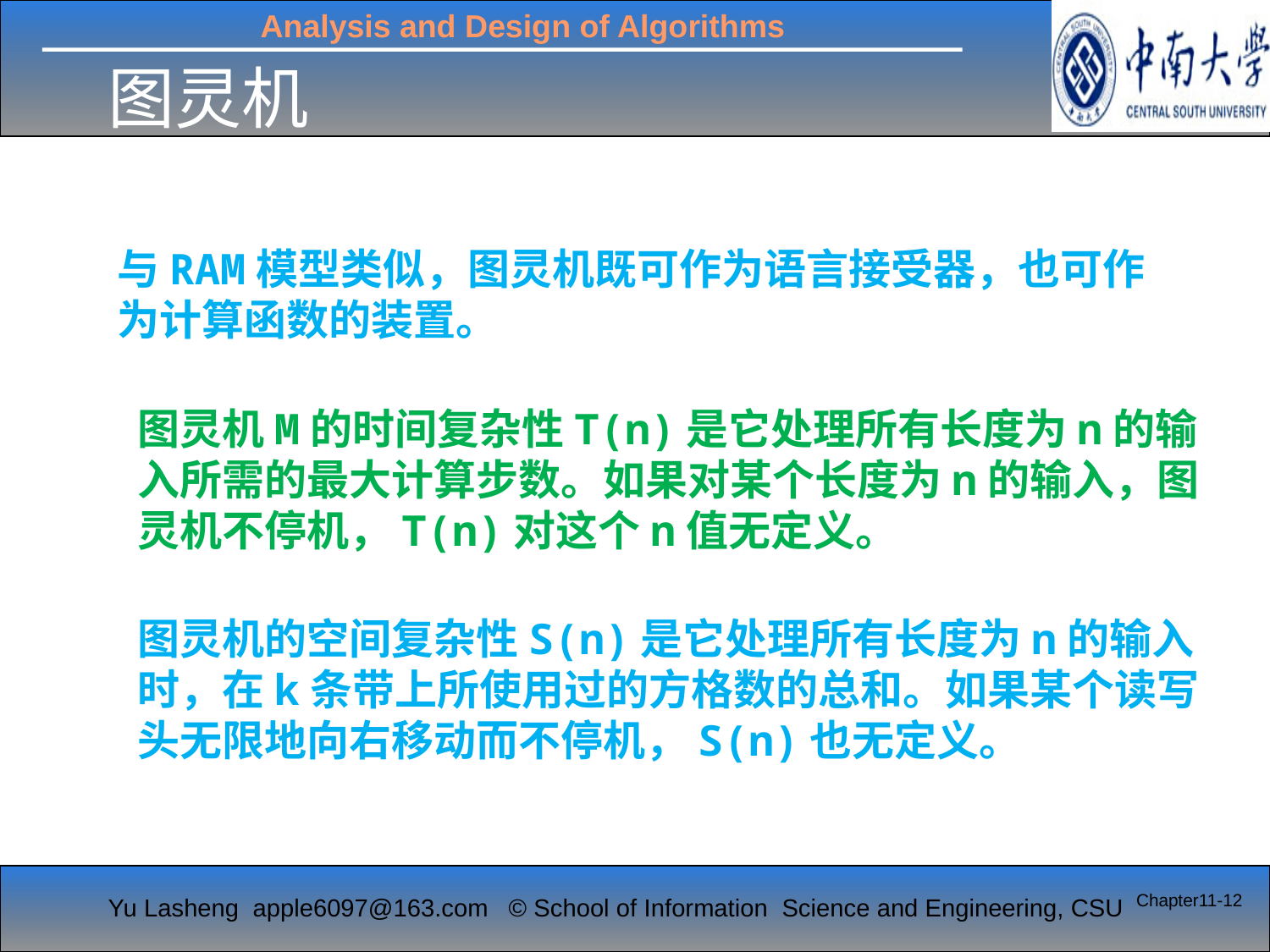

# 图灵机
与RAM模型类似，图灵机既可作为语言接受器，也可作为计算函数的装置。
图灵机M的时间复杂性T(n)是它处理所有长度为n的输入所需的最大计算步数。如果对某个长度为n的输入，图灵机不停机，T(n)对这个n值无定义。
图灵机的空间复杂性S(n)是它处理所有长度为n的输入时，在k条带上所使用过的方格数的总和。如果某个读写头无限地向右移动而不停机，S(n)也无定义。
Chapter11-12